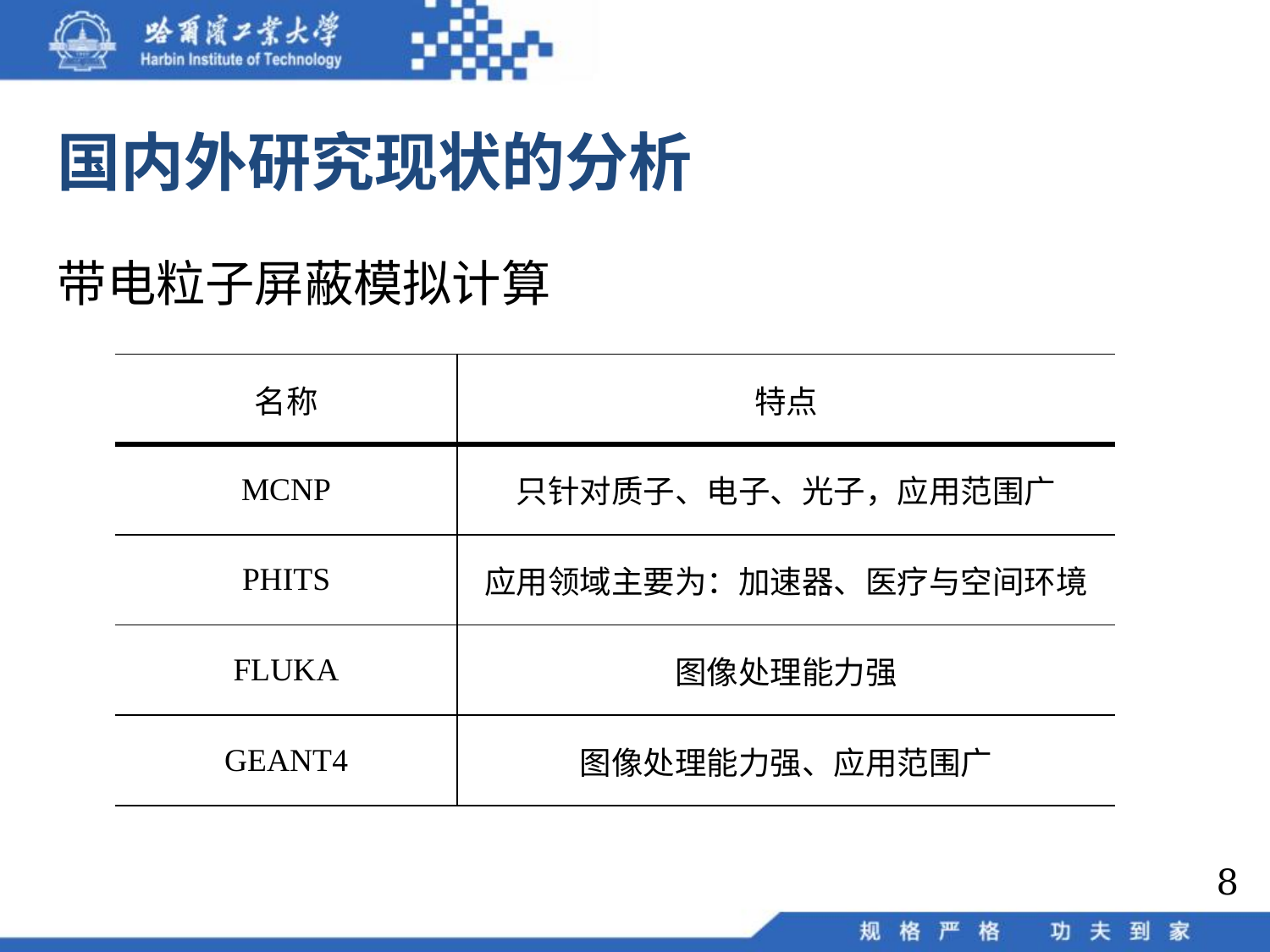

国内外研究现状的分析
带电粒子屏蔽模拟计算
| 名称 | 特点 |
| --- | --- |
| MCNP | 只针对质子、电子、光子，应用范围广 |
| PHITS | 应用领域主要为：加速器、医疗与空间环境 |
| FLUKA | 图像处理能力强 |
| GEANT4 | 图像处理能力强、应用范围广 |
8